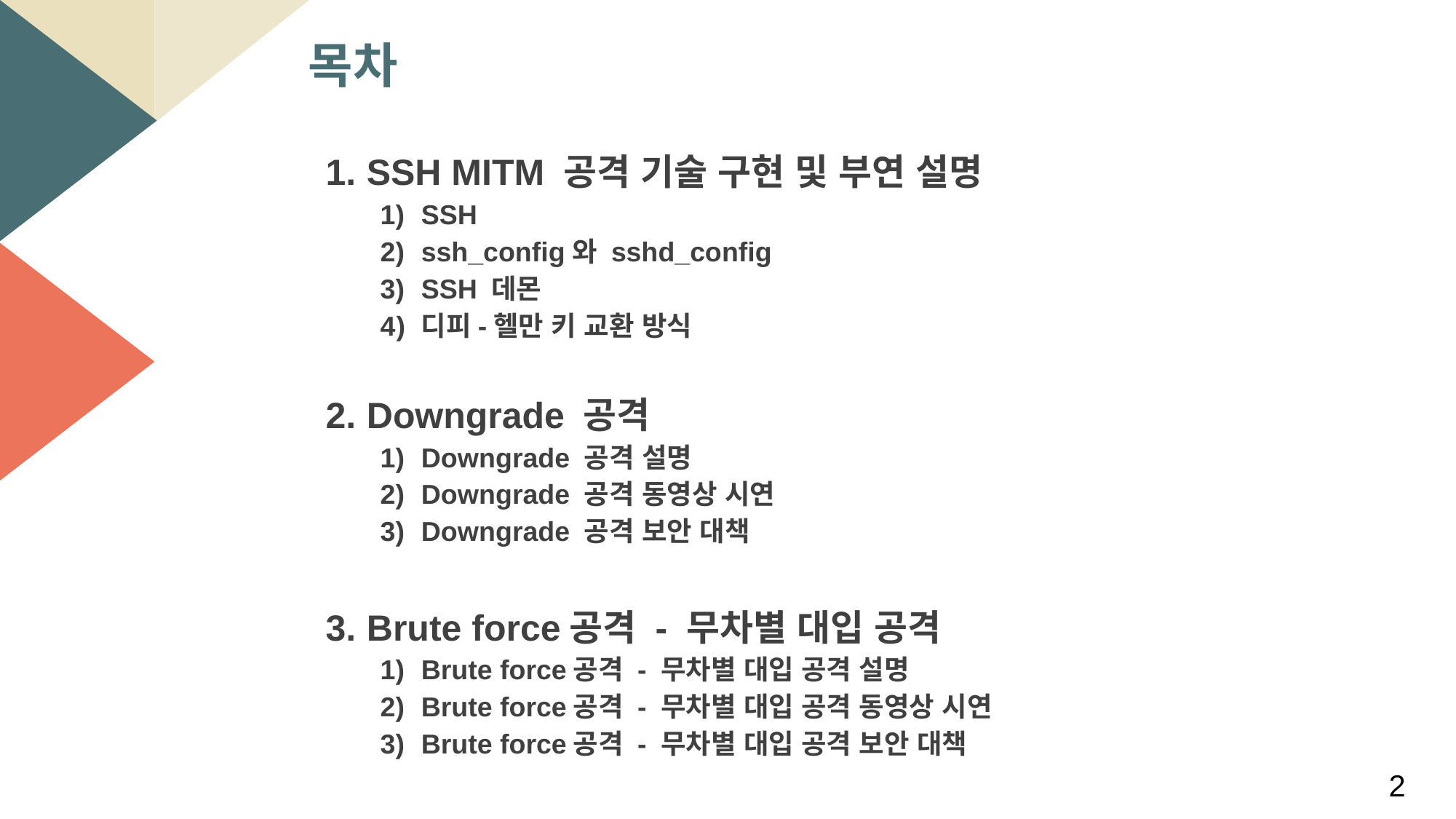

목차
SSH MITM 공격 기술 구현 및 부연 설명
SSH
ssh_config와 sshd_config
SSH 데몬
디피-헬만 키 교환 방식

Downgrade 공격
Downgrade 공격 설명
Downgrade 공격 동영상 시연
Downgrade 공격 보안 대책

Brute force공격 - 무차별 대입 공격
Brute force공격 - 무차별 대입 공격 설명
Brute force공격 - 무차별 대입 공격 동영상 시연
Brute force공격 - 무차별 대입 공격 보안 대책

2